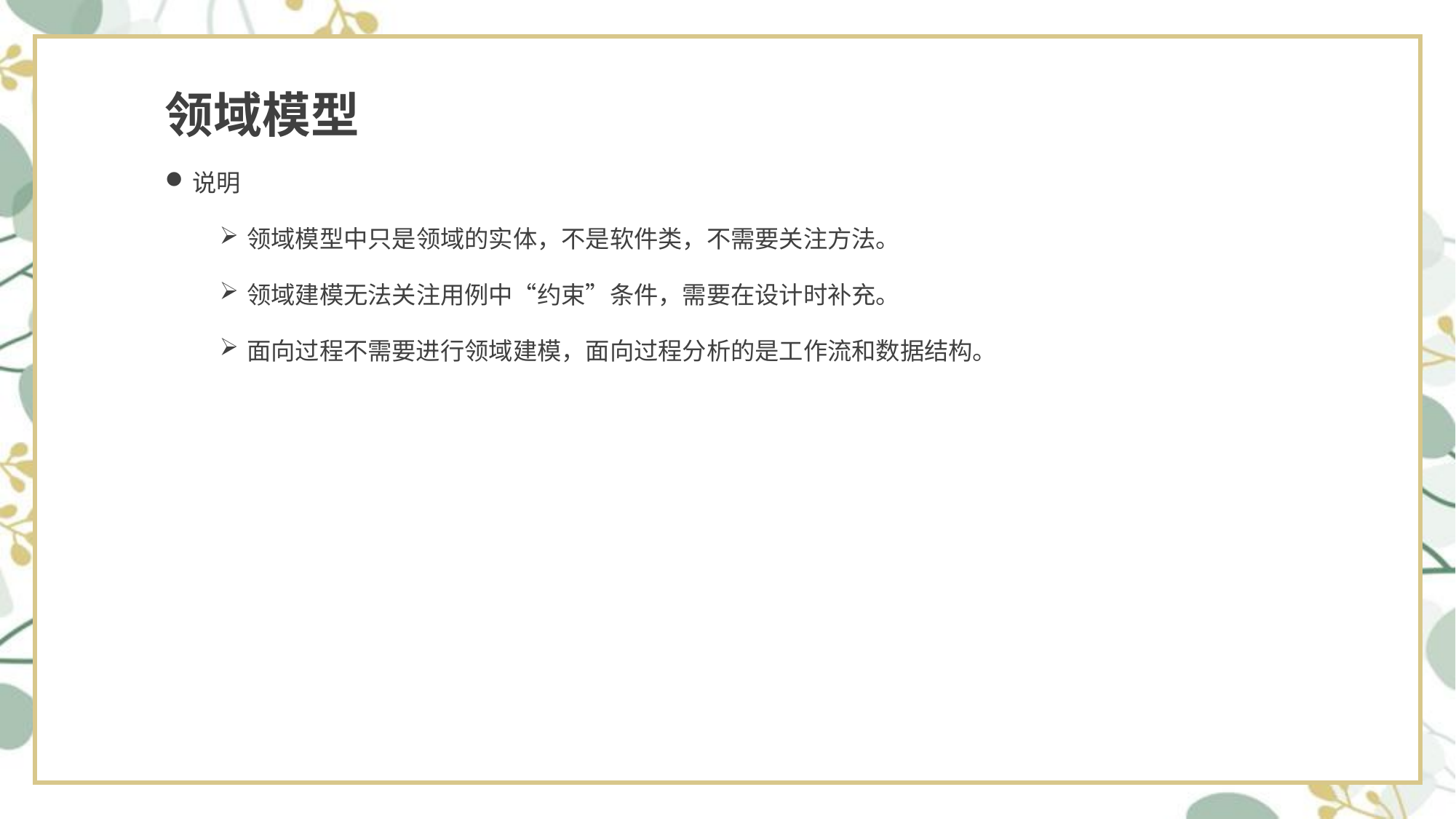

# 领域模型
说明
领域模型中只是领域的实体，不是软件类，不需要关注方法。
领域建模无法关注用例中“约束”条件，需要在设计时补充。
面向过程不需要进行领域建模，面向过程分析的是工作流和数据结构。